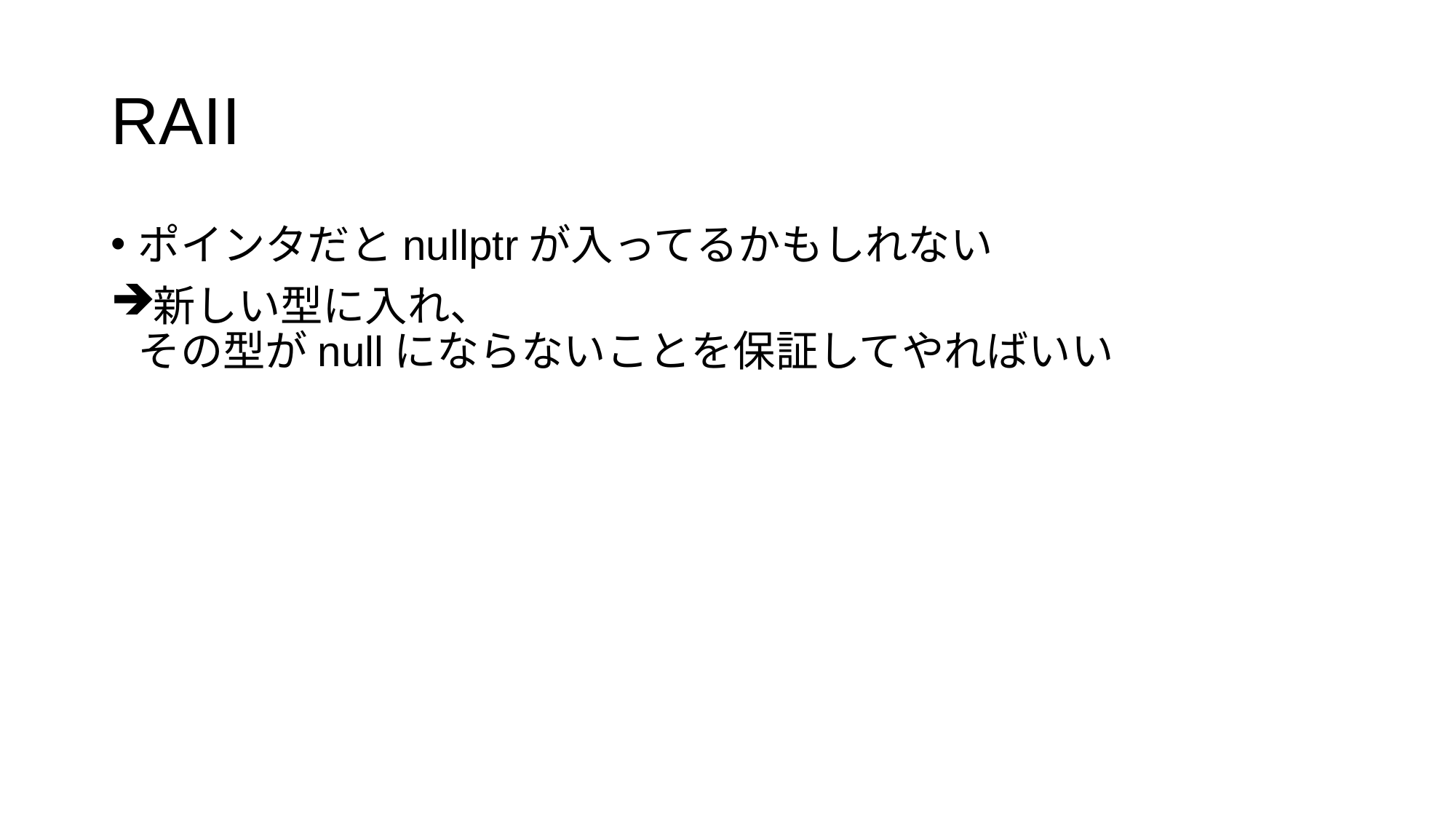

# RAII
ポインタだとnullptrが入ってるかもしれない
新しい型に入れ、
その型がnullにならないことを保証してやればいい